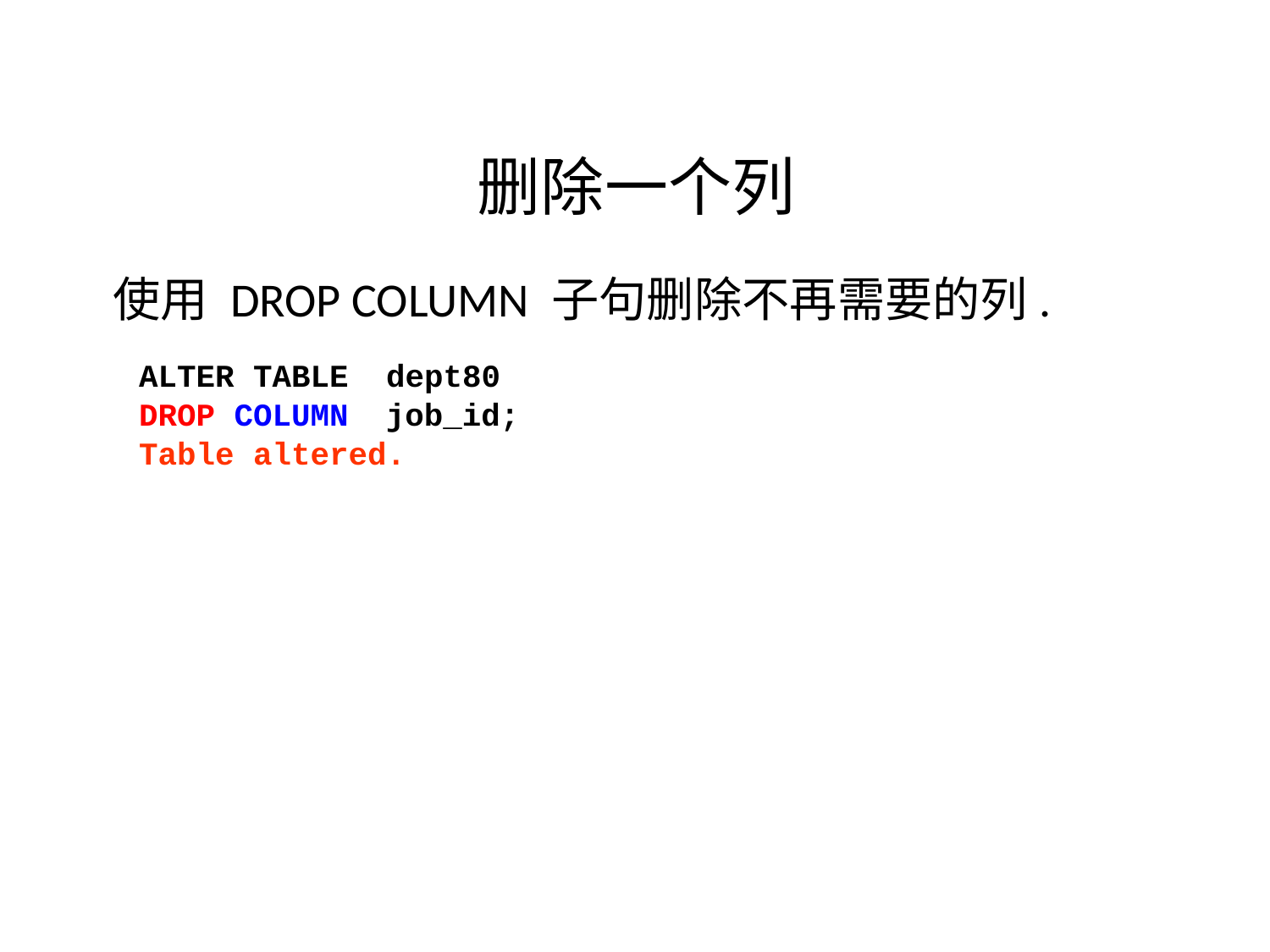

删除一个列
使用 DROP COLUMN 子句删除不再需要的列.
ALTER TABLE dept80
DROP COLUMN job_id;
Table altered.